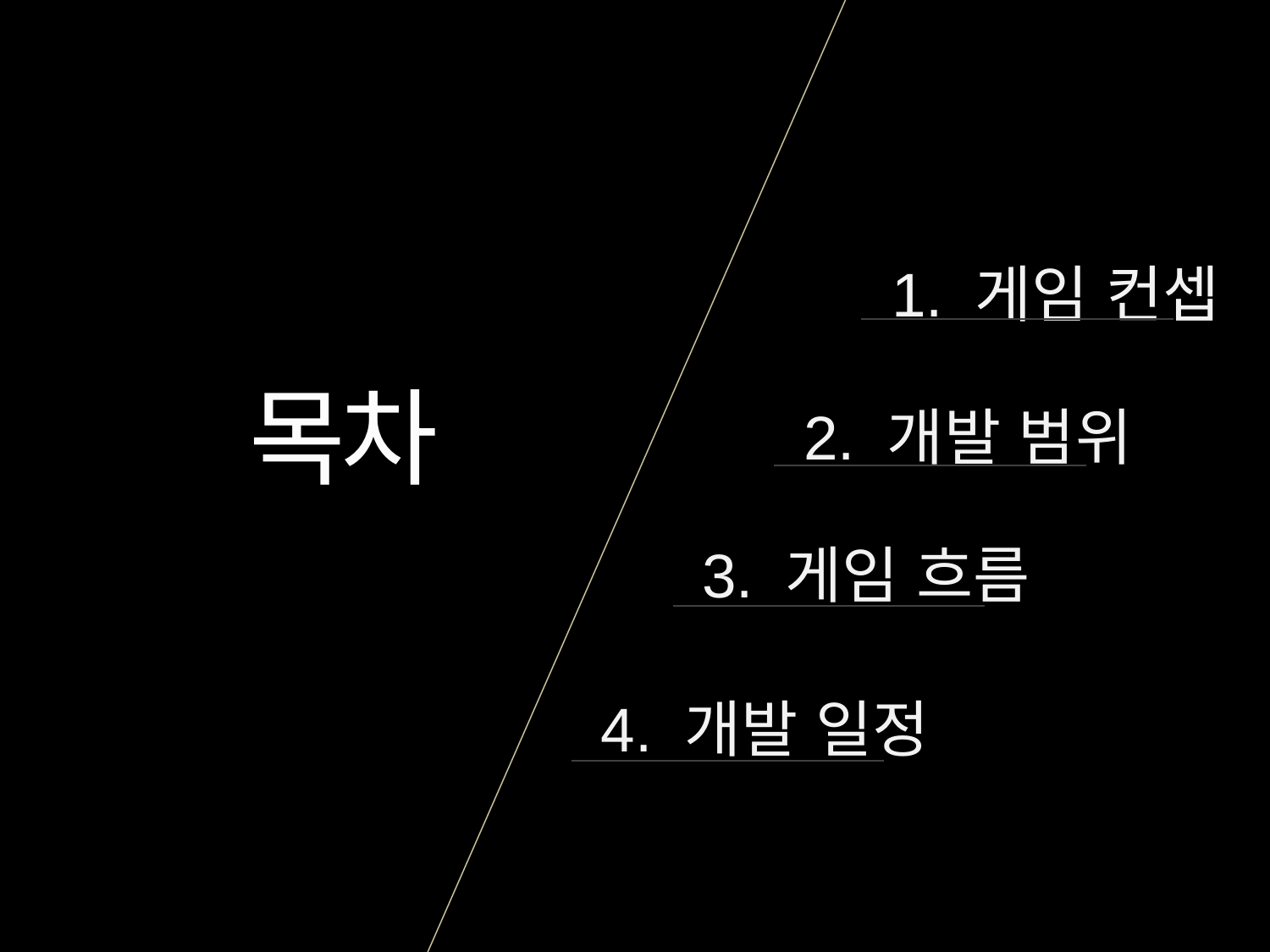

1. 게임 컨셉
목차
2. 개발 범위
3. 게임 흐름
4. 개발 일정